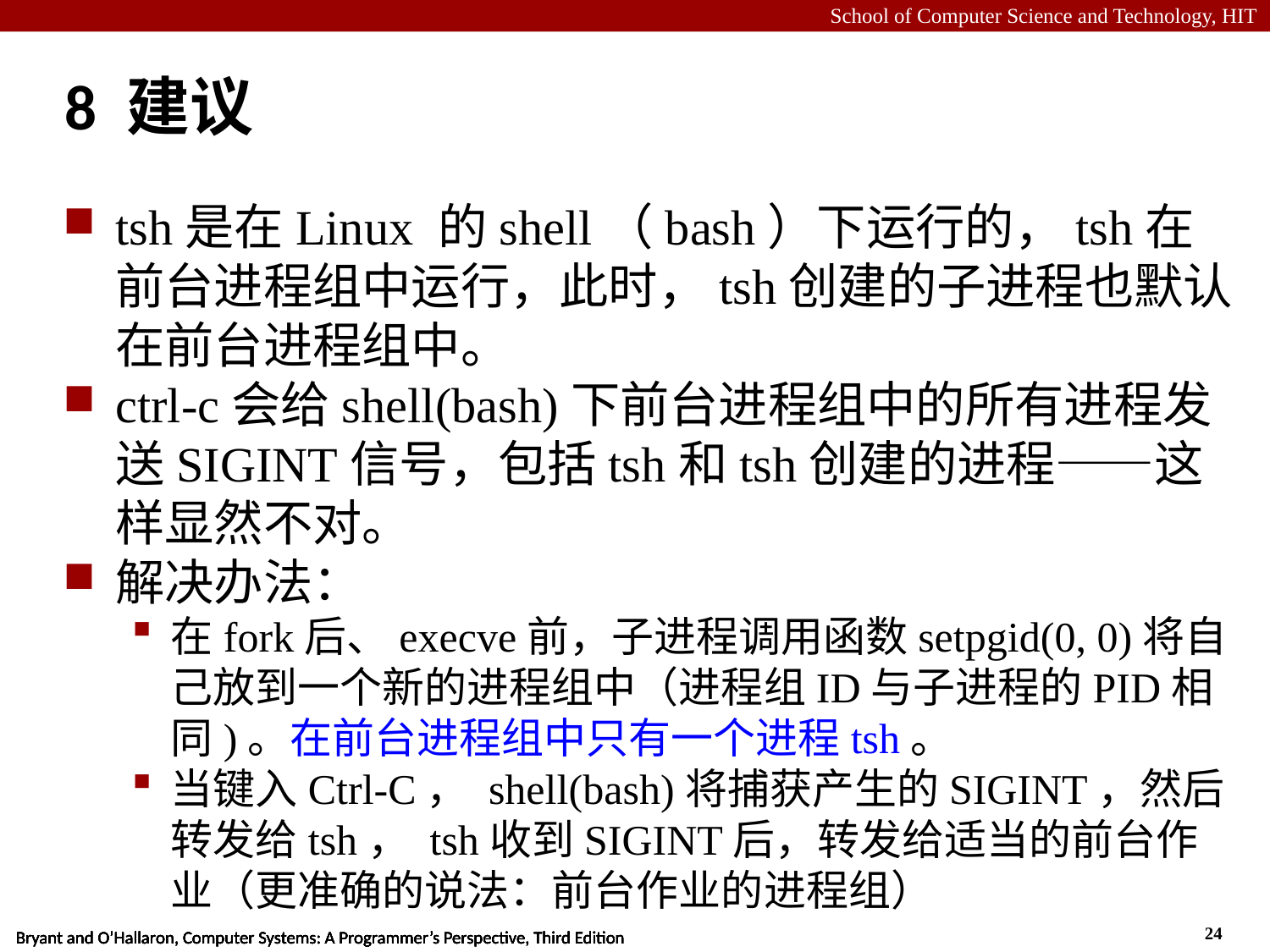

# 8 建议
tsh是在Linux 的shell（bash）下运行的，tsh在前台进程组中运行，此时，tsh创建的子进程也默认在前台进程组中。
ctrl-c会给shell(bash)下前台进程组中的所有进程发送SIGINT信号，包括tsh和tsh创建的进程——这样显然不对。
解决办法：
在fork后、execve前，子进程调用函数setpgid(0, 0)将自己放到一个新的进程组中（进程组ID与子进程的PID相同)。在前台进程组中只有一个进程tsh。
当键入Ctrl-C， shell(bash)将捕获产生的SIGINT，然后转发给tsh， tsh收到SIGINT后，转发给适当的前台作业（更准确的说法：前台作业的进程组）